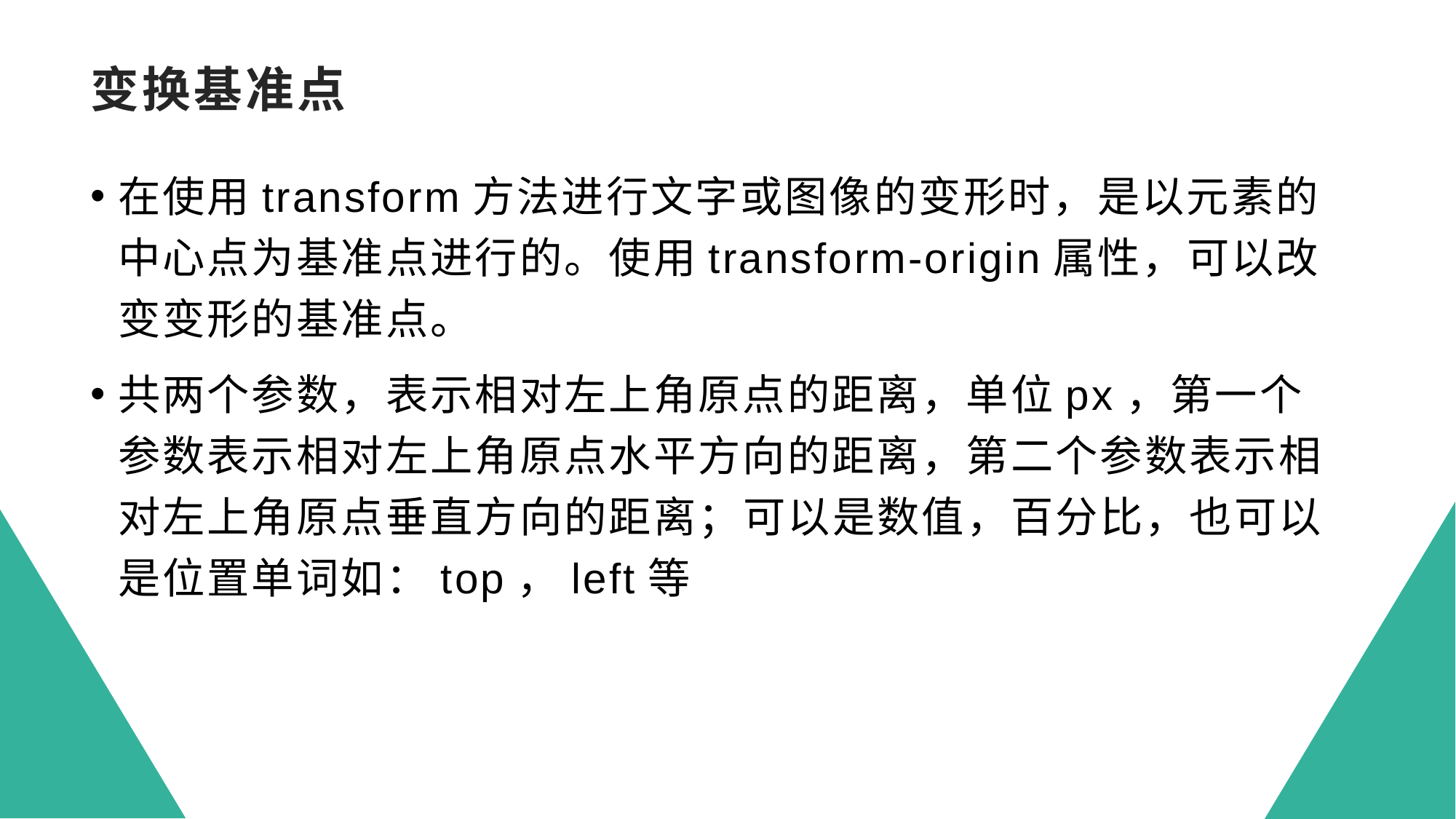

# 变换基准点
在使用transform方法进行文字或图像的变形时，是以元素的中心点为基准点进行的。使用transform-origin属性，可以改变变形的基准点。
共两个参数，表示相对左上角原点的距离，单位px，第一个参数表示相对左上角原点水平方向的距离，第二个参数表示相对左上角原点垂直方向的距离；可以是数值，百分比，也可以是位置单词如：top，left等